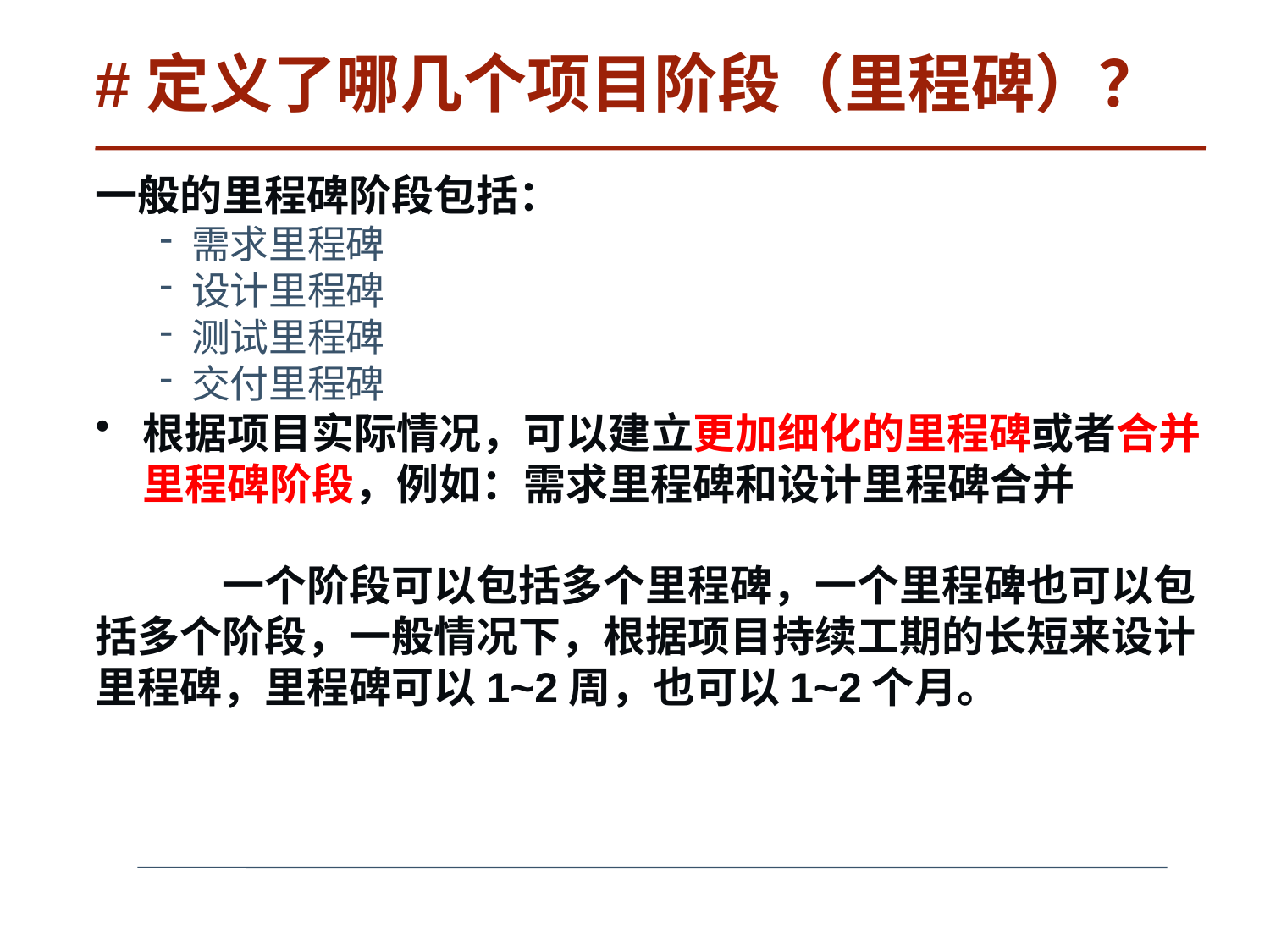

# #定义了哪几个项目阶段（里程碑）？
一般的里程碑阶段包括：
需求里程碑
设计里程碑
测试里程碑
交付里程碑
根据项目实际情况，可以建立更加细化的里程碑或者合并里程碑阶段，例如：需求里程碑和设计里程碑合并

	一个阶段可以包括多个里程碑，一个里程碑也可以包括多个阶段，一般情况下，根据项目持续工期的长短来设计里程碑，里程碑可以1~2周，也可以1~2个月。